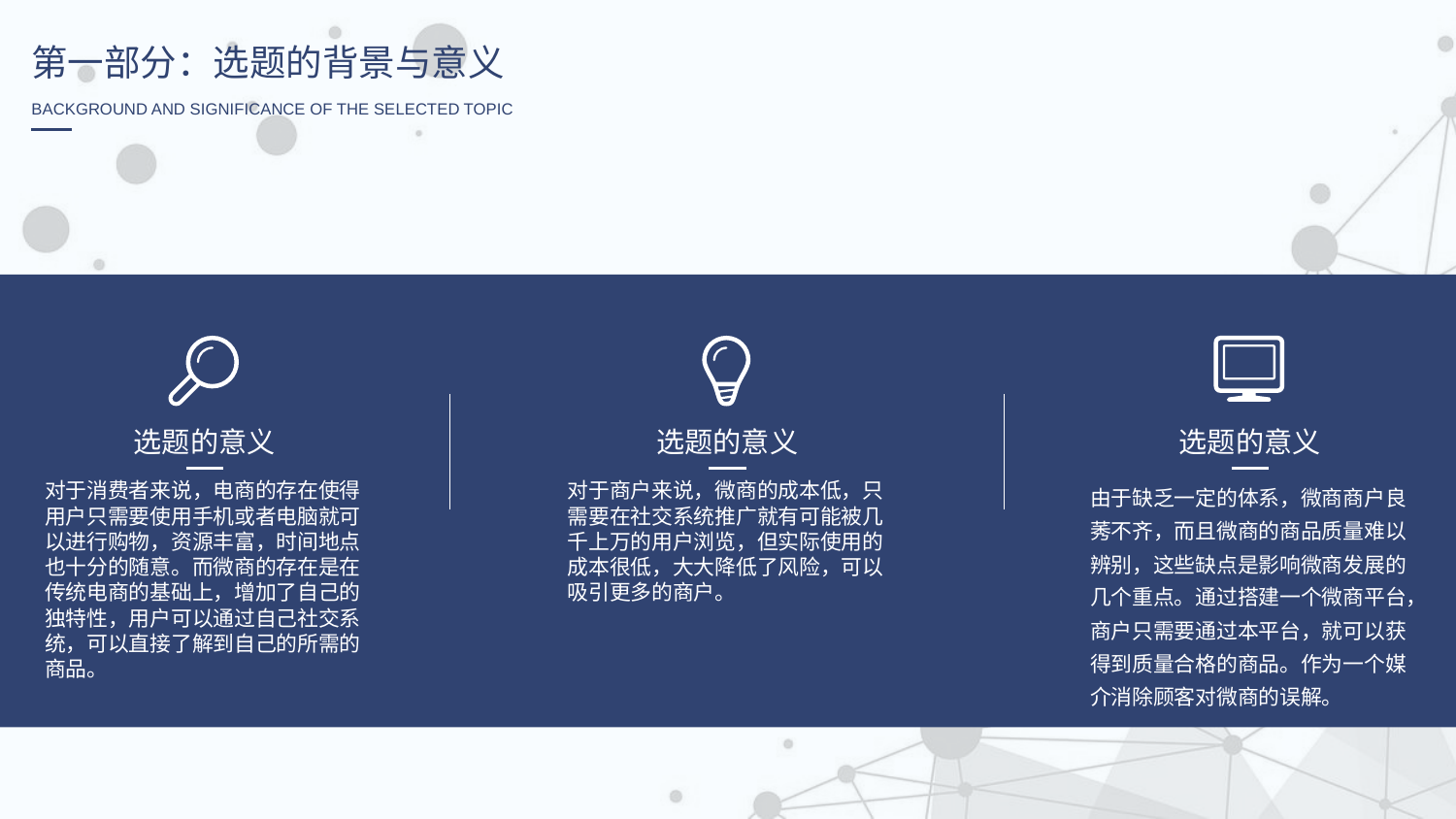

第一部分：选题的背景与意义
BACKGROUND AND SIGNIFICANCE OF THE SELECTED TOPIC

选题的意义
选题的意义
选题的意义
对于消费者来说，电商的存在使得用户只需要使用手机或者电脑就可以进行购物，资源丰富，时间地点也十分的随意。而微商的存在是在传统电商的基础上，增加了自己的独特性，用户可以通过自己社交系统，可以直接了解到自己的所需的商品。
对于商户来说，微商的成本低，只需要在社交系统推广就有可能被几千上万的用户浏览，但实际使用的成本很低，大大降低了风险，可以吸引更多的商户。
由于缺乏一定的体系，微商商户良莠不齐，而且微商的商品质量难以辨别，这些缺点是影响微商发展的几个重点。通过搭建一个微商平台，商户只需要通过本平台，就可以获得到质量合格的商品。作为一个媒介消除顾客对微商的误解。